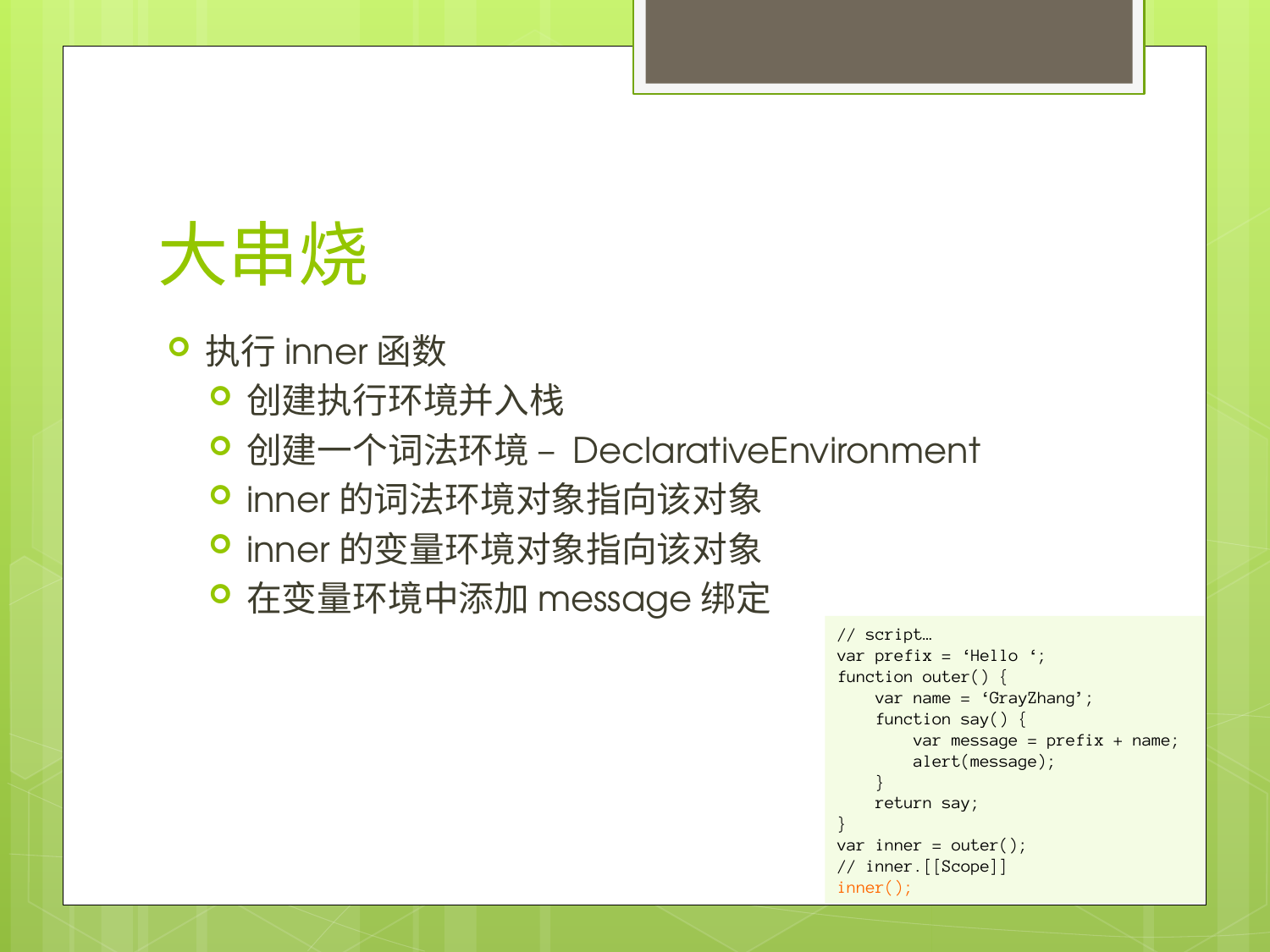

# 大串烧
执行inner函数
创建执行环境并入栈
创建一个词法环境 – DeclarativeEnvironment
inner的词法环境对象指向该对象
inner的变量环境对象指向该对象
在变量环境中添加message绑定

// script…
var prefix = ‘Hello ‘;
function outer() {
    var name = ‘GrayZhang’;
    function say() {
        var message = prefix + name;
        alert(message);
    }
    return say;
}
var inner = outer();
// inner.[[Scope]]
inner();